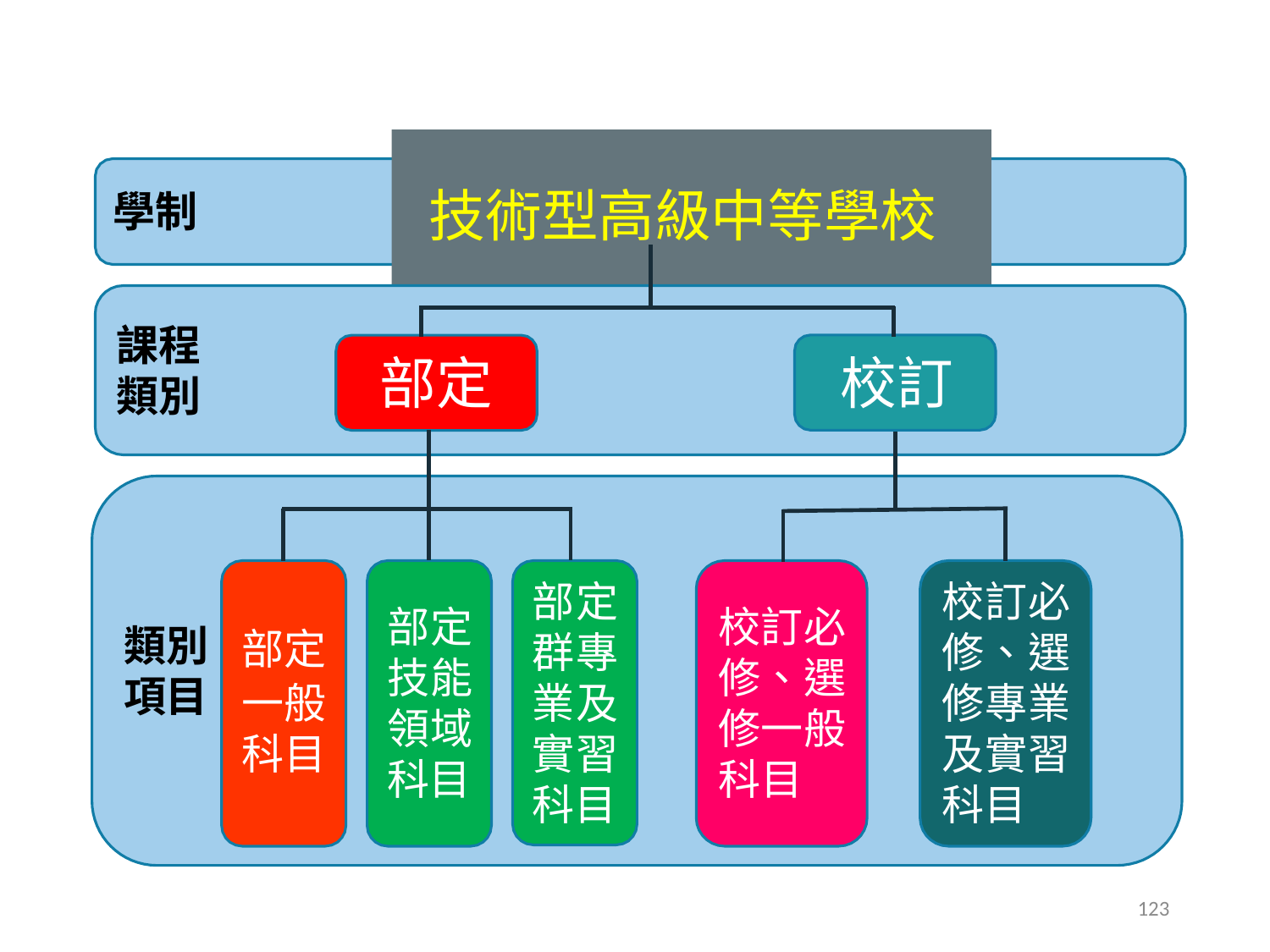

# 技術型高級中等學校
學制

課程 類別

部定	校訂

部定 群專 業及 實習 科目
校訂必 修、選 修專業 及實習 科目
部定 技能 領域 科目
校訂必 修、選 修一般 科目
類別
部定
項目
一般
科目
123
21